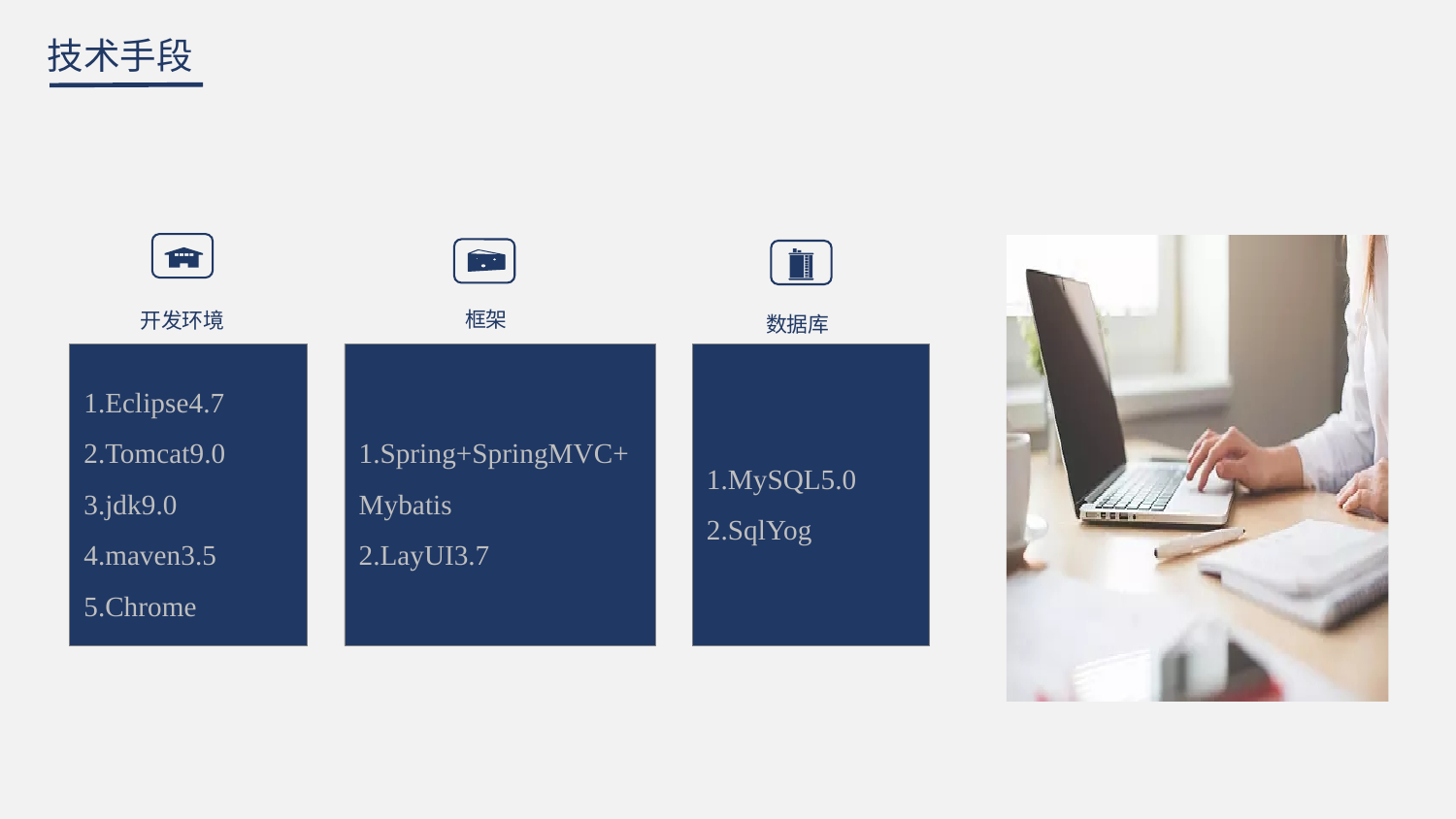

技术手段

框架
开发环境
数据库
1.Eclipse4.7
2.Tomcat9.0
3.jdk9.0
4.maven3.5
5.Chrome
1.Spring+SpringMVC+Mybatis
2.LayUI3.7
1.MySQL5.0
2.SqlYog